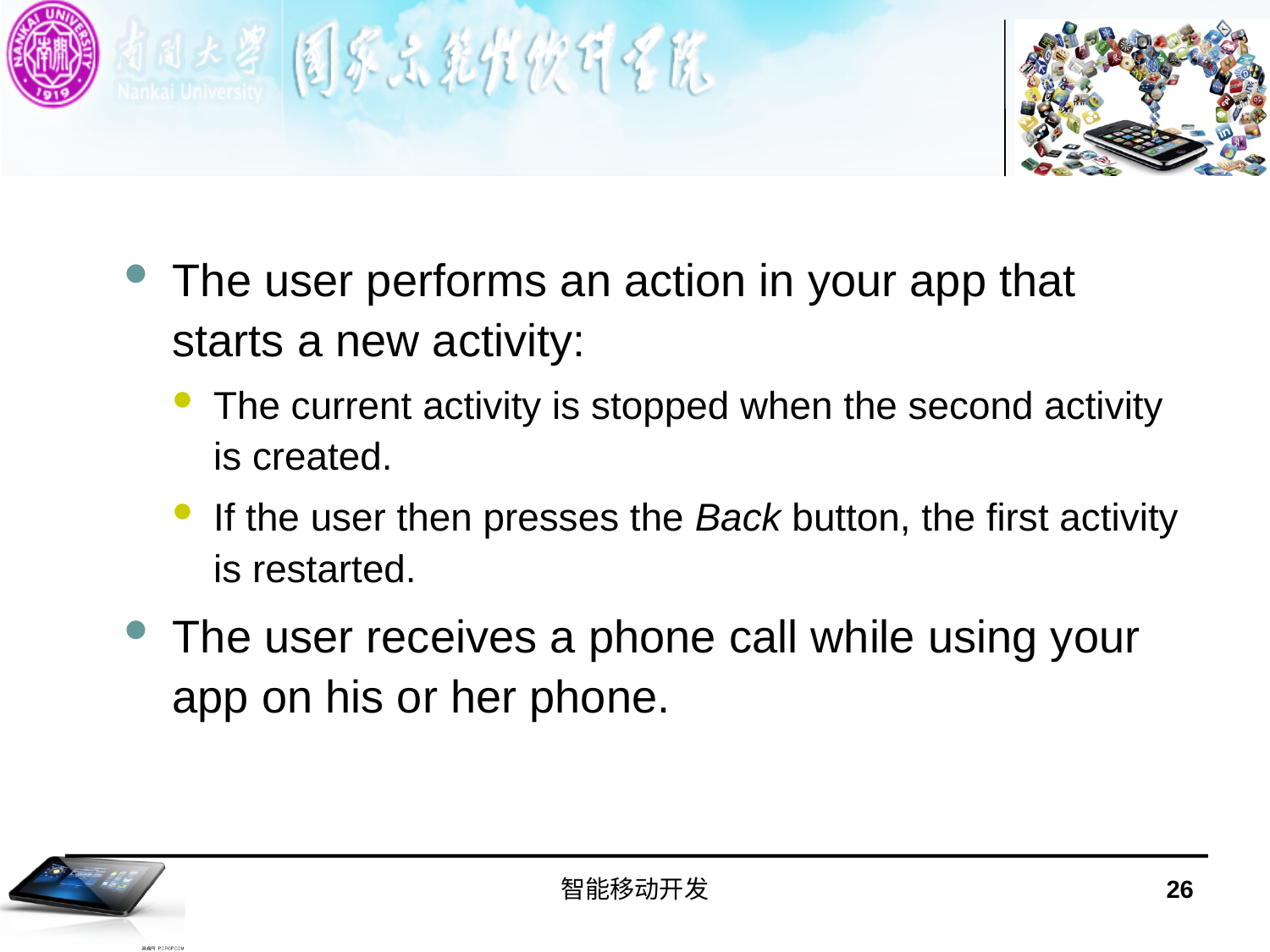

#
The user performs an action in your app that starts a new activity:
The current activity is stopped when the second activity is created.
If the user then presses the Back button, the first activity is restarted.
The user receives a phone call while using your app on his or her phone.
智能移动开发
26